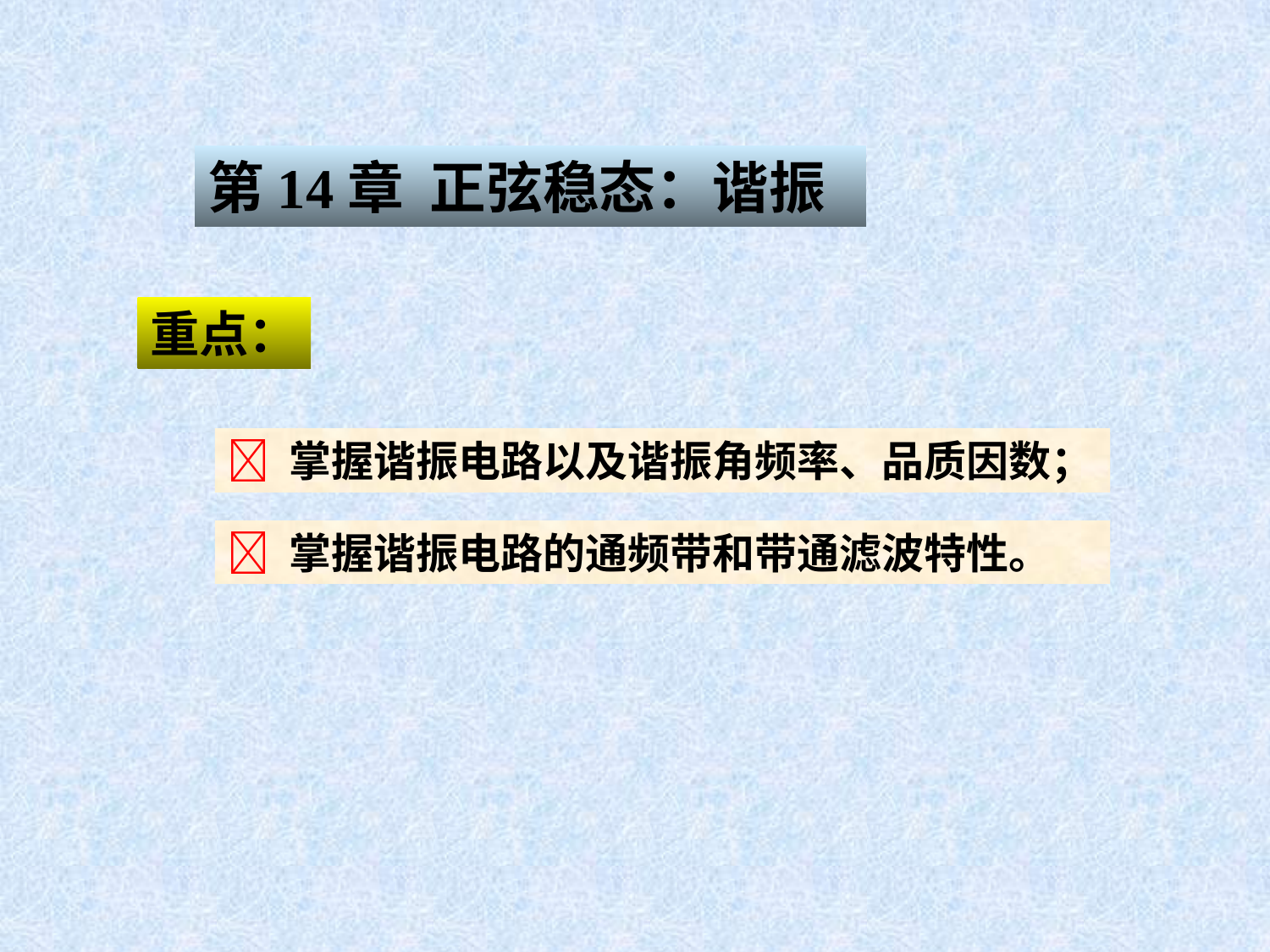

第14章  正弦稳态：谐振
重点：
• 掌握谐振电路以及谐振角频率、品质因数；
• 掌握谐振电路的通频带和带通滤波特性。